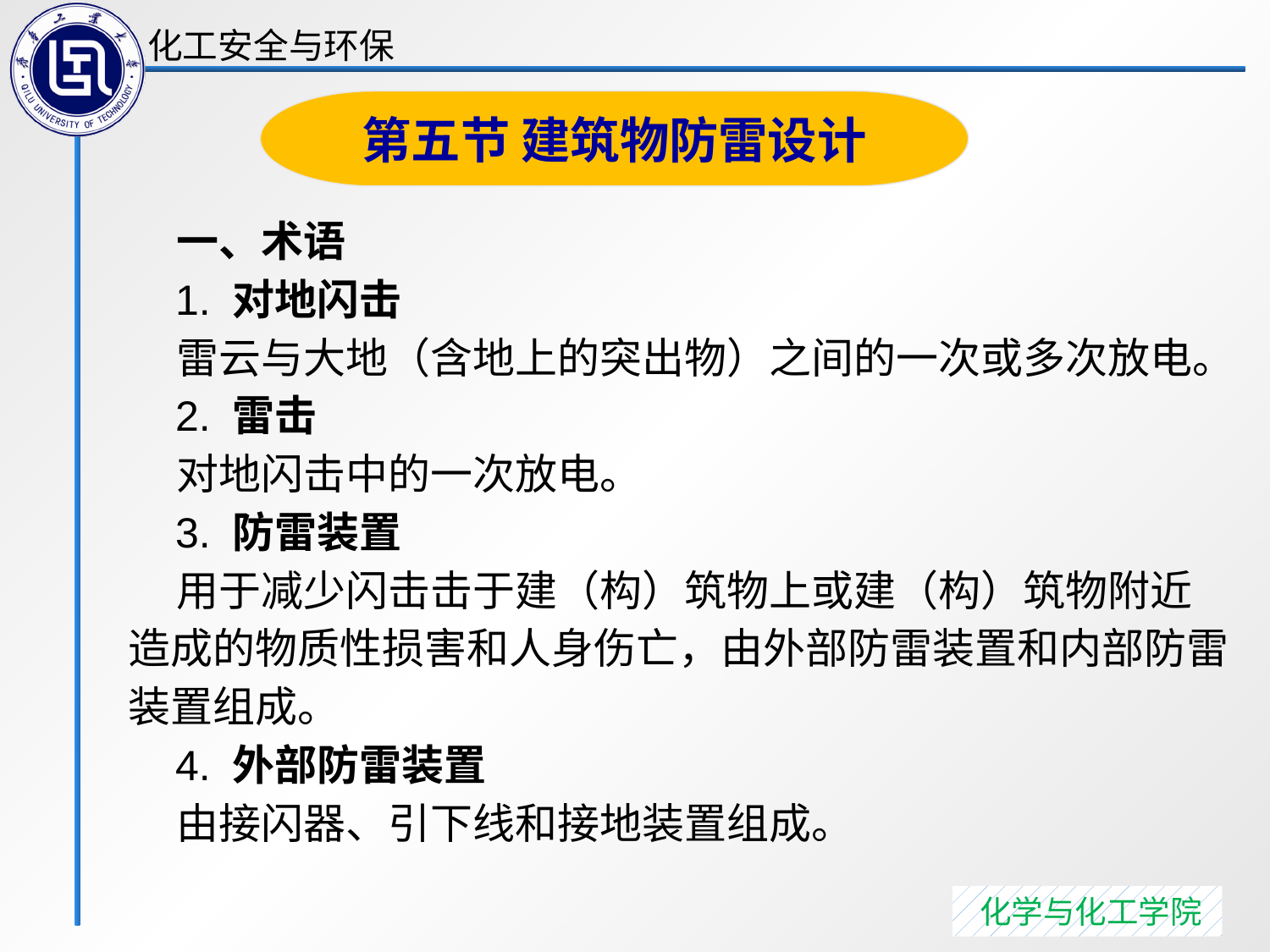

一、术语
    1. 对地闪击
    雷云与大地（含地上的突出物）之间的一次或多次放电。
    2. 雷击
    对地闪击中的一次放电。
    3. 防雷装置
    用于减少闪击击于建（构）筑物上或建（构）筑物附近造成的物质性损害和人身伤亡，由外部防雷装置和内部防雷装置组成。
    4. 外部防雷装置
    由接闪器、引下线和接地装置组成。
第五节 建筑物防雷设计